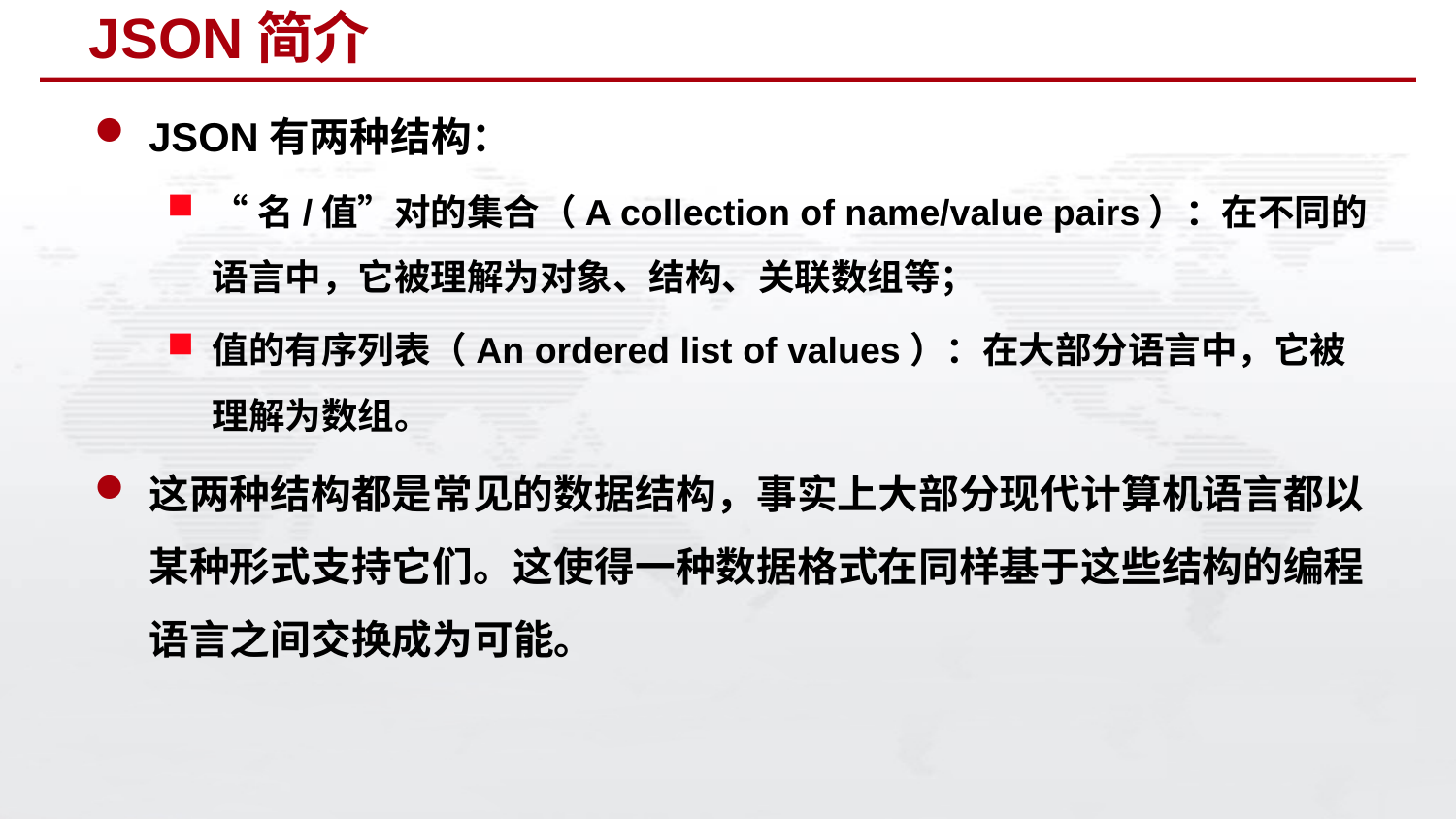

# JSON简介
JSON有两种结构：
“名/值”对的集合（A collection of name/value pairs）：在不同的语言中，它被理解为对象、结构、关联数组等；
值的有序列表（An ordered list of values）：在大部分语言中，它被理解为数组。
这两种结构都是常见的数据结构，事实上大部分现代计算机语言都以某种形式支持它们。这使得一种数据格式在同样基于这些结构的编程语言之间交换成为可能。